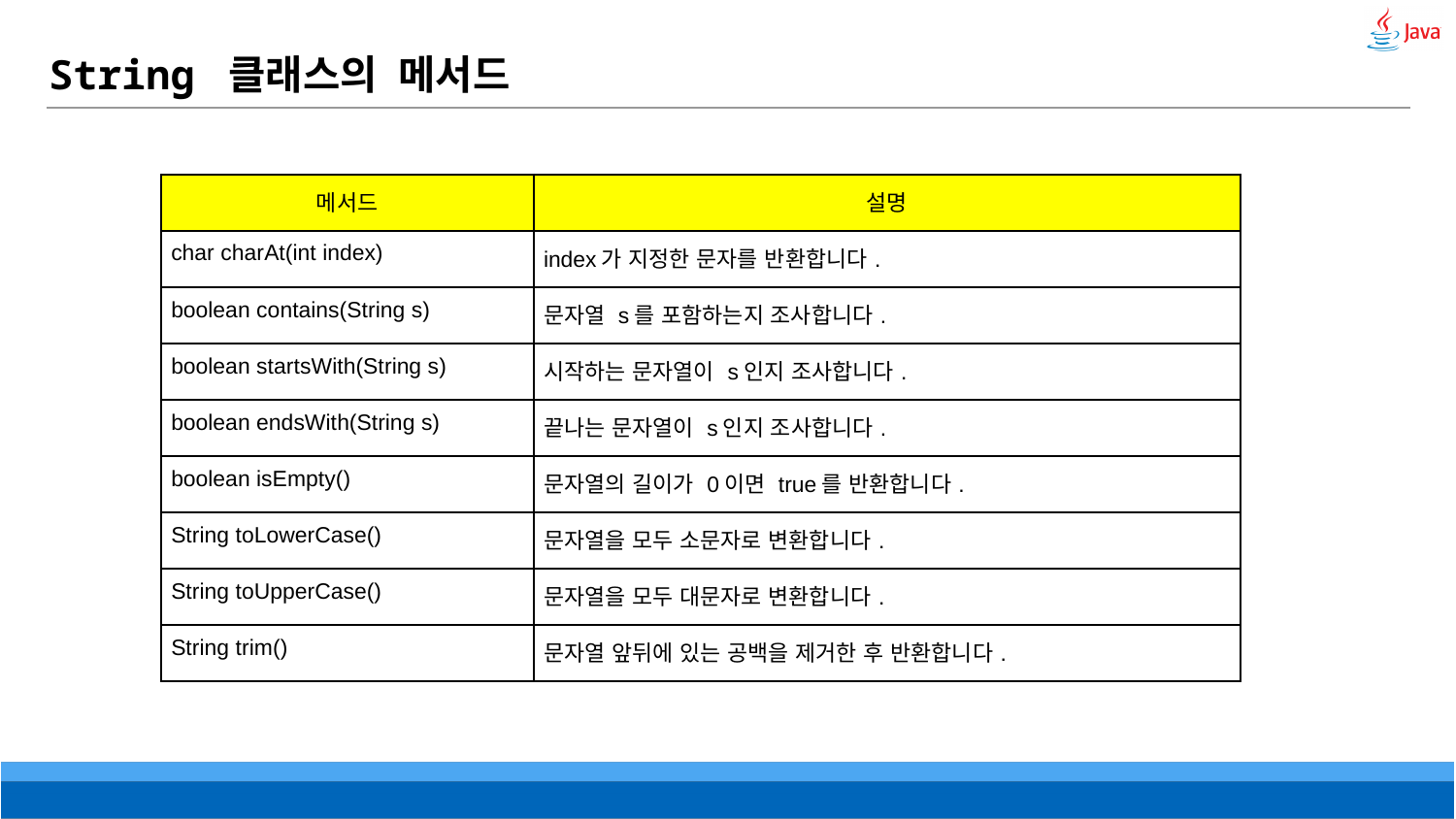

# String 클래스의 메서드
| 메서드 | 설명 |
| --- | --- |
| char charAt(int index) | index가 지정한 문자를 반환합니다. |
| boolean contains(String s) | 문자열 s를 포함하는지 조사합니다. |
| boolean startsWith(String s) | 시작하는 문자열이 s인지 조사합니다. |
| boolean endsWith(String s) | 끝나는 문자열이 s인지 조사합니다. |
| boolean isEmpty() | 문자열의 길이가 0이면 true를 반환합니다. |
| String toLowerCase() | 문자열을 모두 소문자로 변환합니다. |
| String toUpperCase() | 문자열을 모두 대문자로 변환합니다. |
| String trim() | 문자열 앞뒤에 있는 공백을 제거한 후 반환합니다. |